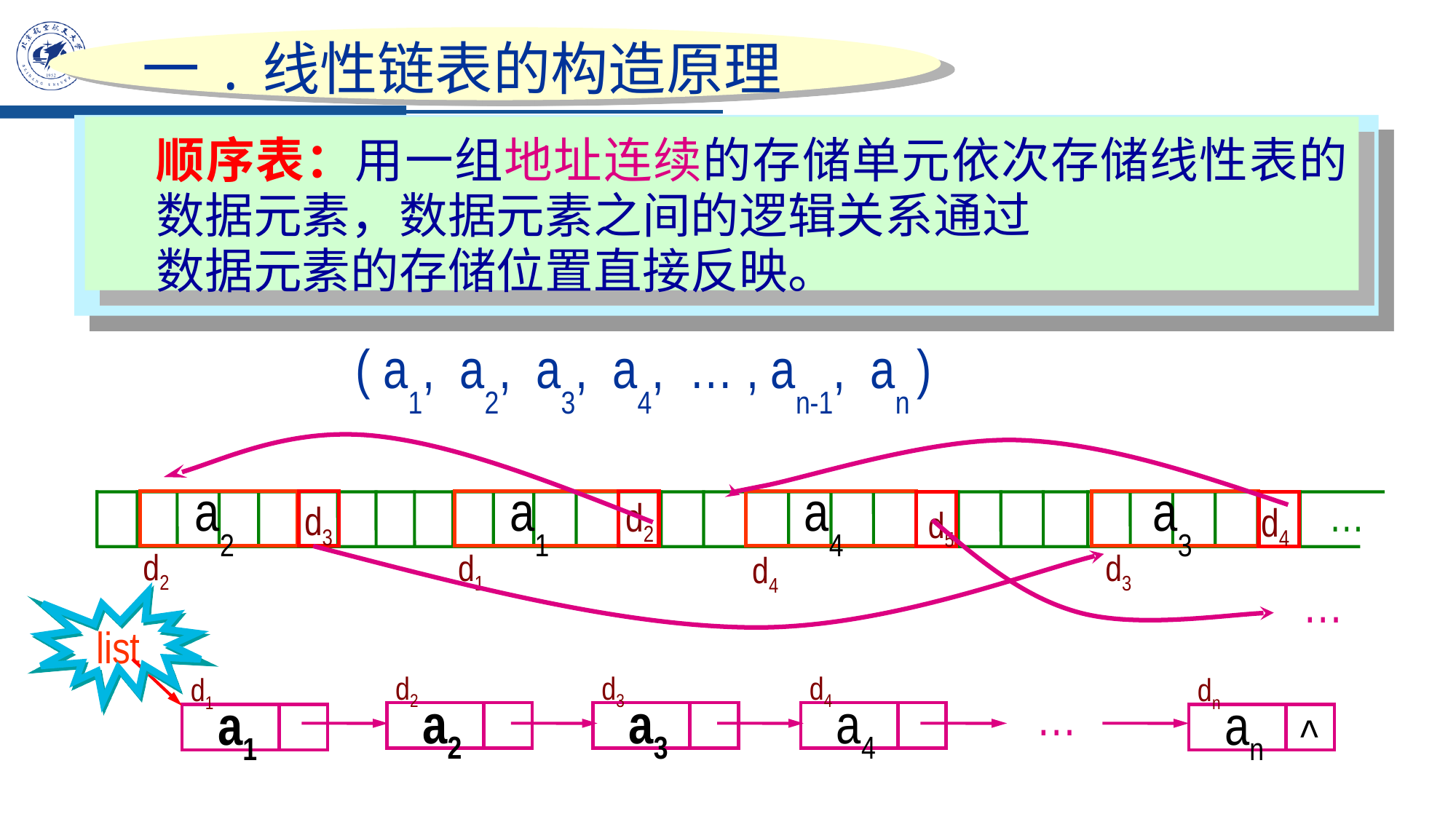

一.线性链表的构造原理

　　用一组地址任意的存储单元(连续的或不连续的)依次存储表中各个数据元素, 数据元素之间的逻辑关系通过         间接地反映出来。
指针

顺序表：用一组地址连续的存储单元依次存储线性表的数据元素，数据元素之间的逻辑关系通过
数据元素的存储位置直接反映。
( a1,  a2,  a3,  a4,  … , an-1,  an )

a2

d2
a1

d1
a4

d4
a3

d3
…

d2

d3

d4

d5

…

list

d2
a2

d3
a3

d4
a4

d1
a1

dn
an

…

^
NULL